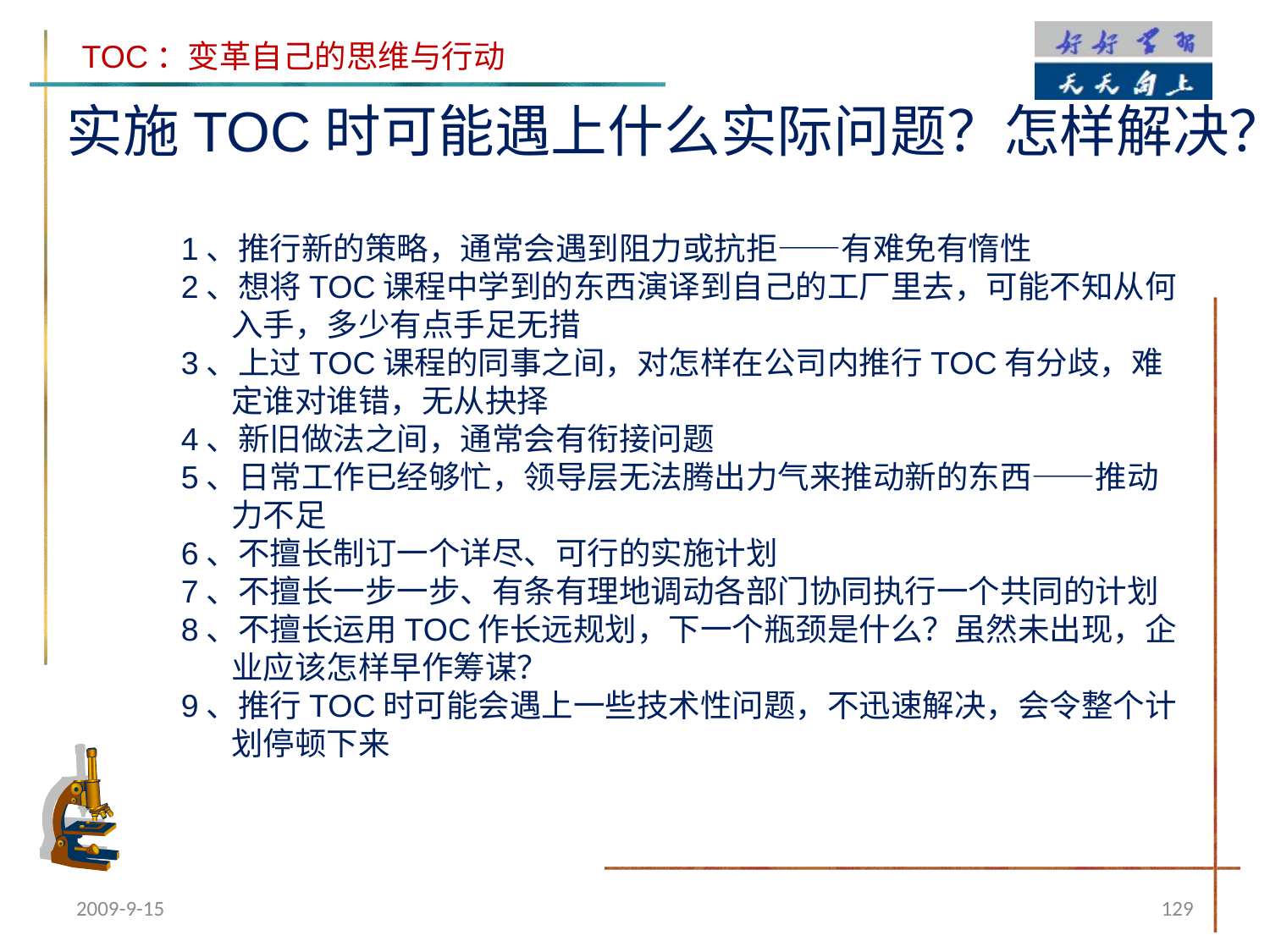

实施TOC时可能遇上什么实际问题？怎样解决？
1、推行新的策略，通常会遇到阻力或抗拒——有难免有惰性
2、想将TOC课程中学到的东西演译到自己的工厂里去，可能不知从何入手，多少有点手足无措
3、上过TOC课程的同事之间，对怎样在公司内推行TOC有分歧，难定谁对谁错，无从抉择
4、新旧做法之间，通常会有衔接问题
5、日常工作已经够忙，领导层无法腾出力气来推动新的东西——推动力不足
6、不擅长制订一个详尽、可行的实施计划
7、不擅长一步一步、有条有理地调动各部门协同执行一个共同的计划
8、不擅长运用TOC作长远规划，下一个瓶颈是什么？虽然未出现，企业应该怎样早作筹谋？
9、推行TOC时可能会遇上一些技术性问题，不迅速解决，会令整个计划停顿下来
2009-9-15
129